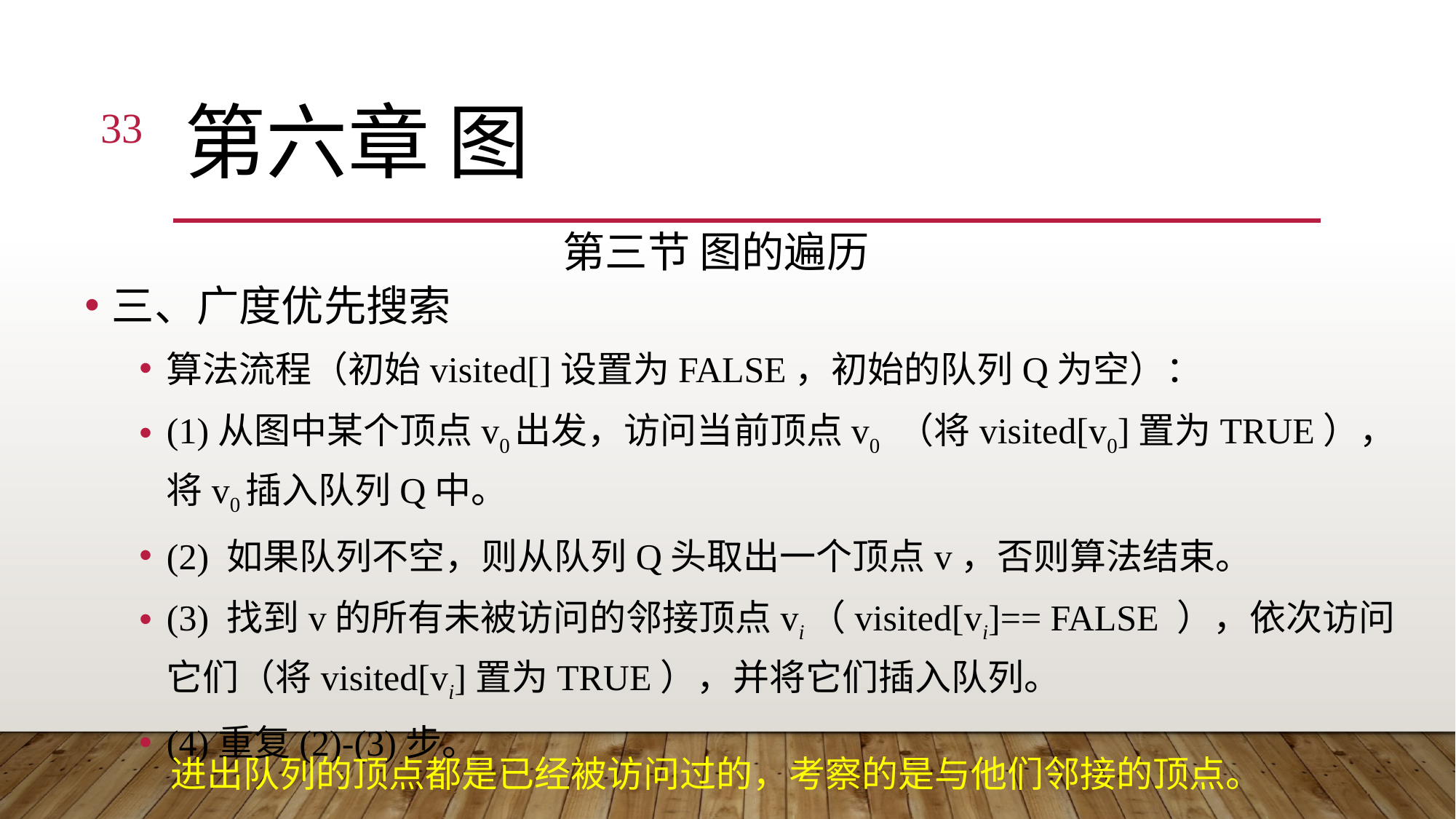

33
# 第六章 图
第三节 图的遍历
三、广度优先搜索
算法流程（初始visited[]设置为FALSE，初始的队列Q为空）：
(1)从图中某个顶点v0出发，访问当前顶点v0 （将visited[v0]置为TRUE），将v0插入队列Q中。
(2) 如果队列不空，则从队列Q头取出一个顶点v，否则算法结束。
(3) 找到v的所有未被访问的邻接顶点vi（visited[vi]== FALSE ），依次访问它们（将visited[vi]置为TRUE），并将它们插入队列。
(4)重复(2)-(3)步。
进出队列的顶点都是已经被访问过的，考察的是与他们邻接的顶点。